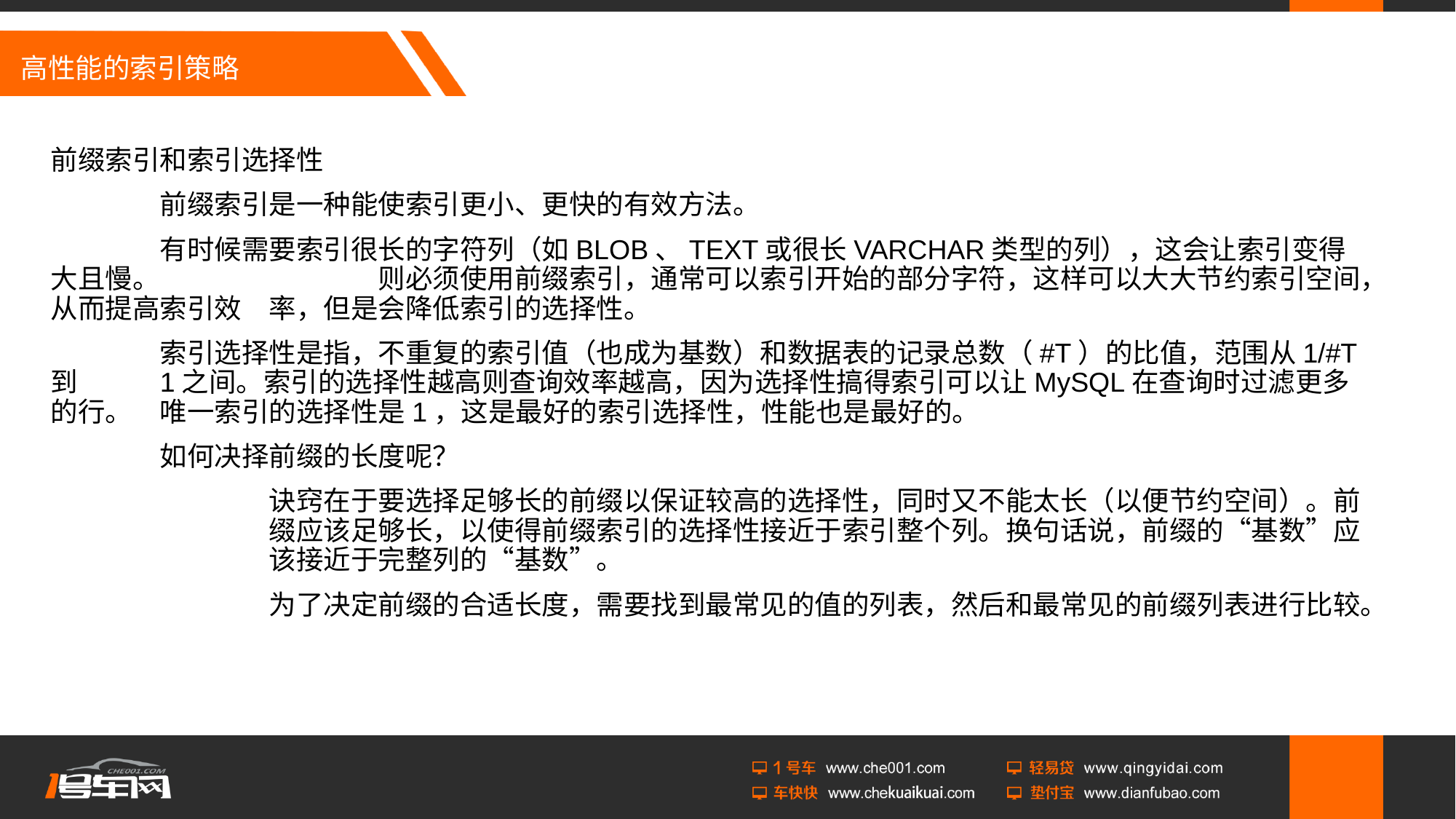

# 高性能的索引策略
前缀索引和索引选择性
	前缀索引是一种能使索引更小、更快的有效方法。
	有时候需要索引很长的字符列（如BLOB、TEXT或很长VARCHAR类型的列），这会让索引变得大且慢。		则必须使用前缀索引，通常可以索引开始的部分字符，这样可以大大节约索引空间，从而提高索引效	率，但是会降低索引的选择性。
	索引选择性是指，不重复的索引值（也成为基数）和数据表的记录总数（#T）的比值，范围从1/#T到	1之间。索引的选择性越高则查询效率越高，因为选择性搞得索引可以让MySQL在查询时过滤更多的行。	唯一索引的选择性是1，这是最好的索引选择性，性能也是最好的。
	如何决择前缀的长度呢？
		诀窍在于要选择足够长的前缀以保证较高的选择性，同时又不能太长（以便节约空间）。前		缀应该足够长，以使得前缀索引的选择性接近于索引整个列。换句话说，前缀的“基数”应		该接近于完整列的“基数”。
		为了决定前缀的合适长度，需要找到最常见的值的列表，然后和最常见的前缀列表进行比较。